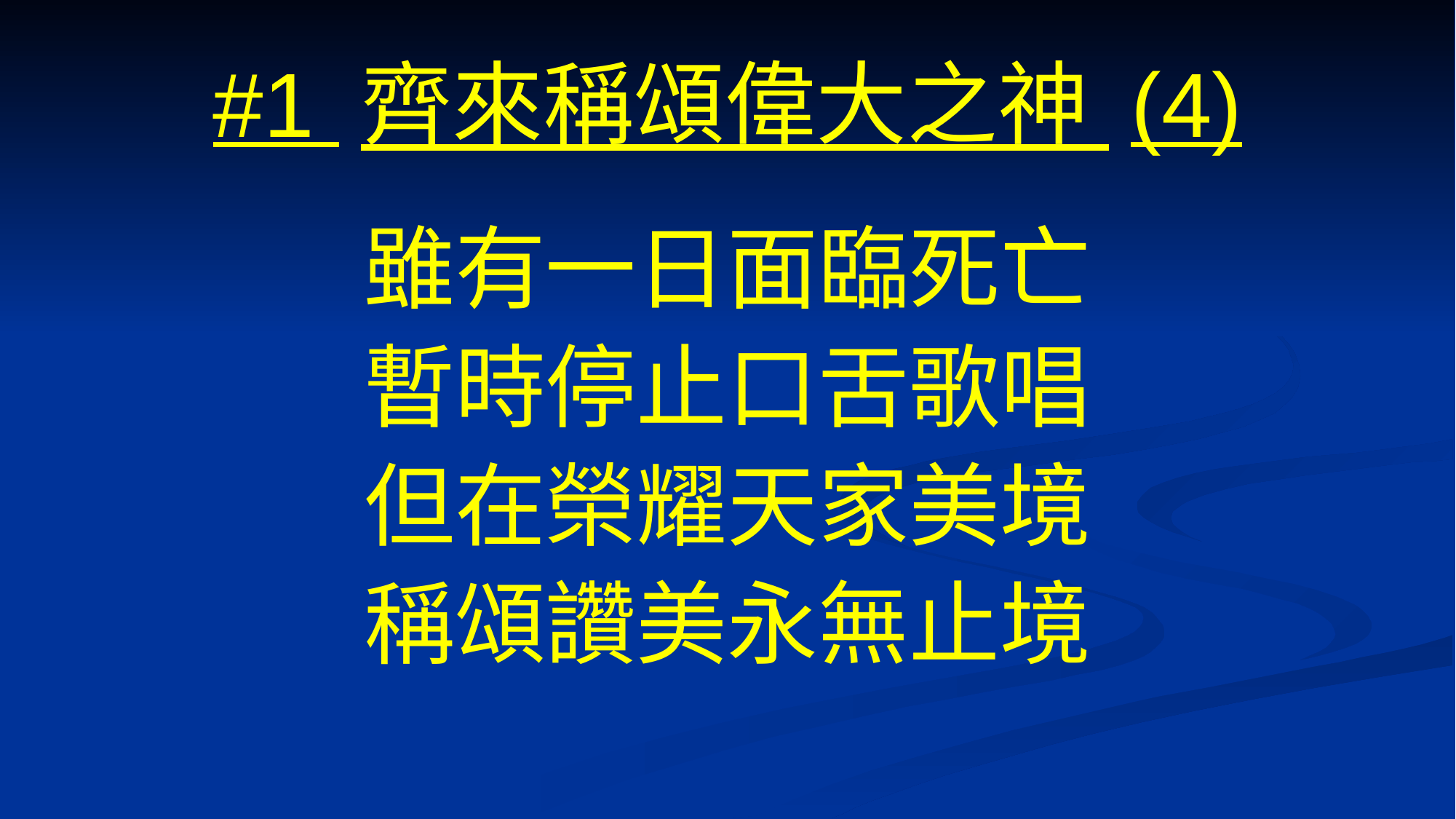

# #1 齊來稱頌偉大之神 (4)
雖有一日面臨死亡
暫時停止口舌歌唱
但在榮耀天家美境
稱頌讚美永無止境